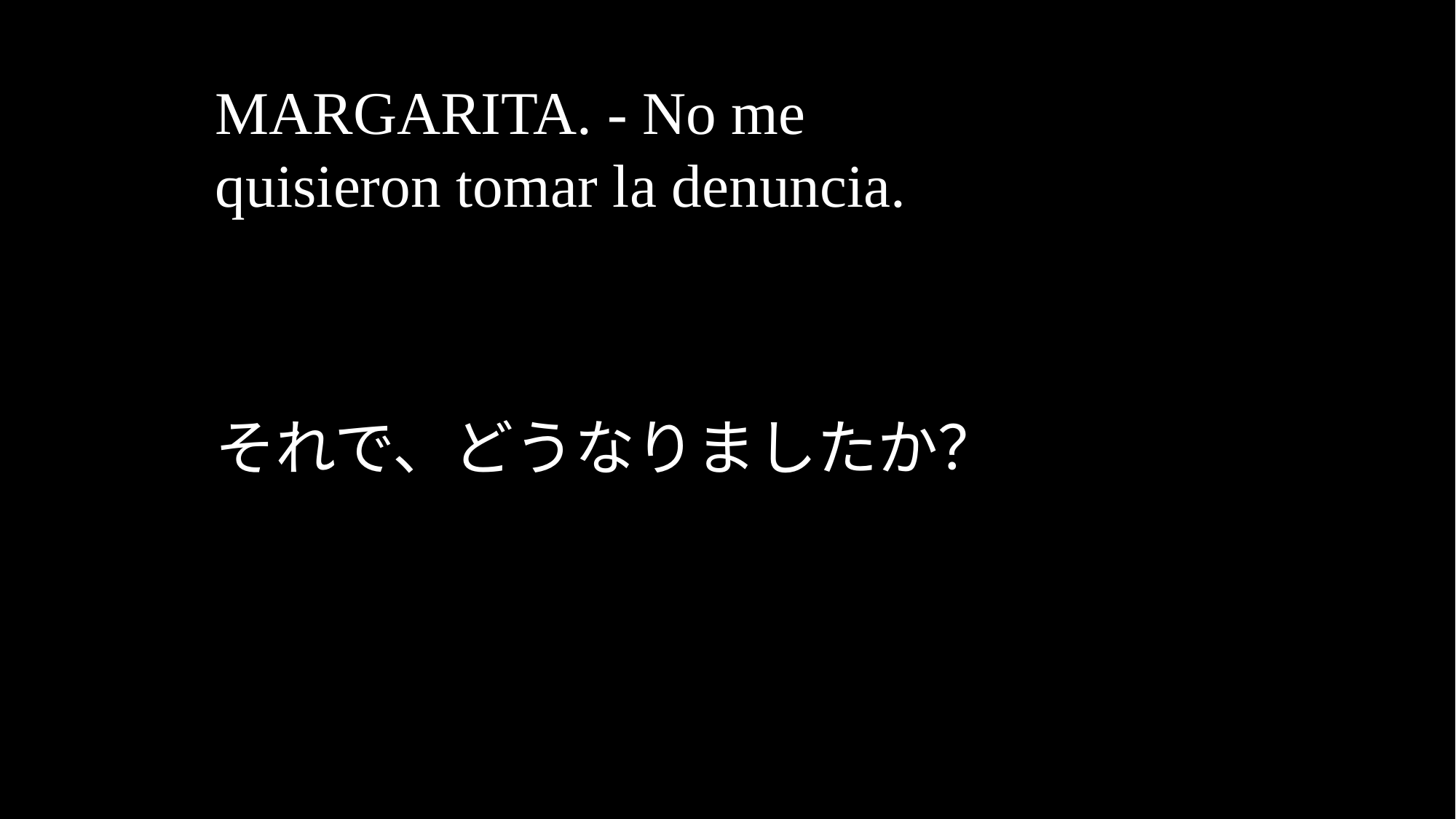

MARGARITA. - No me quisieron tomar la denuncia.

それで、どうなりましたか？